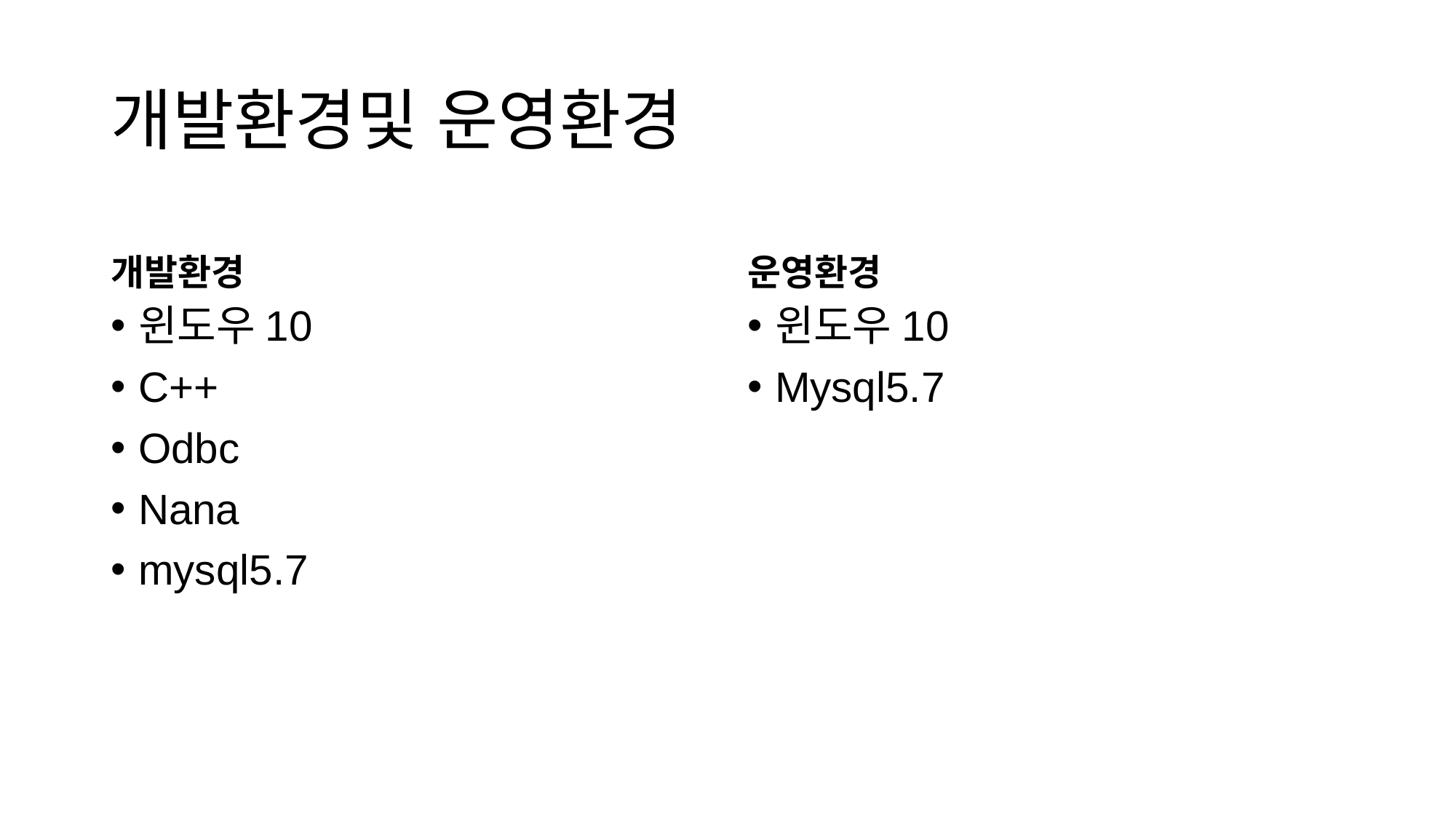

# 개발환경및 운영환경
개발환경
운영환경
윈도우10
C++
Odbc
Nana
mysql5.7
윈도우10
Mysql5.7